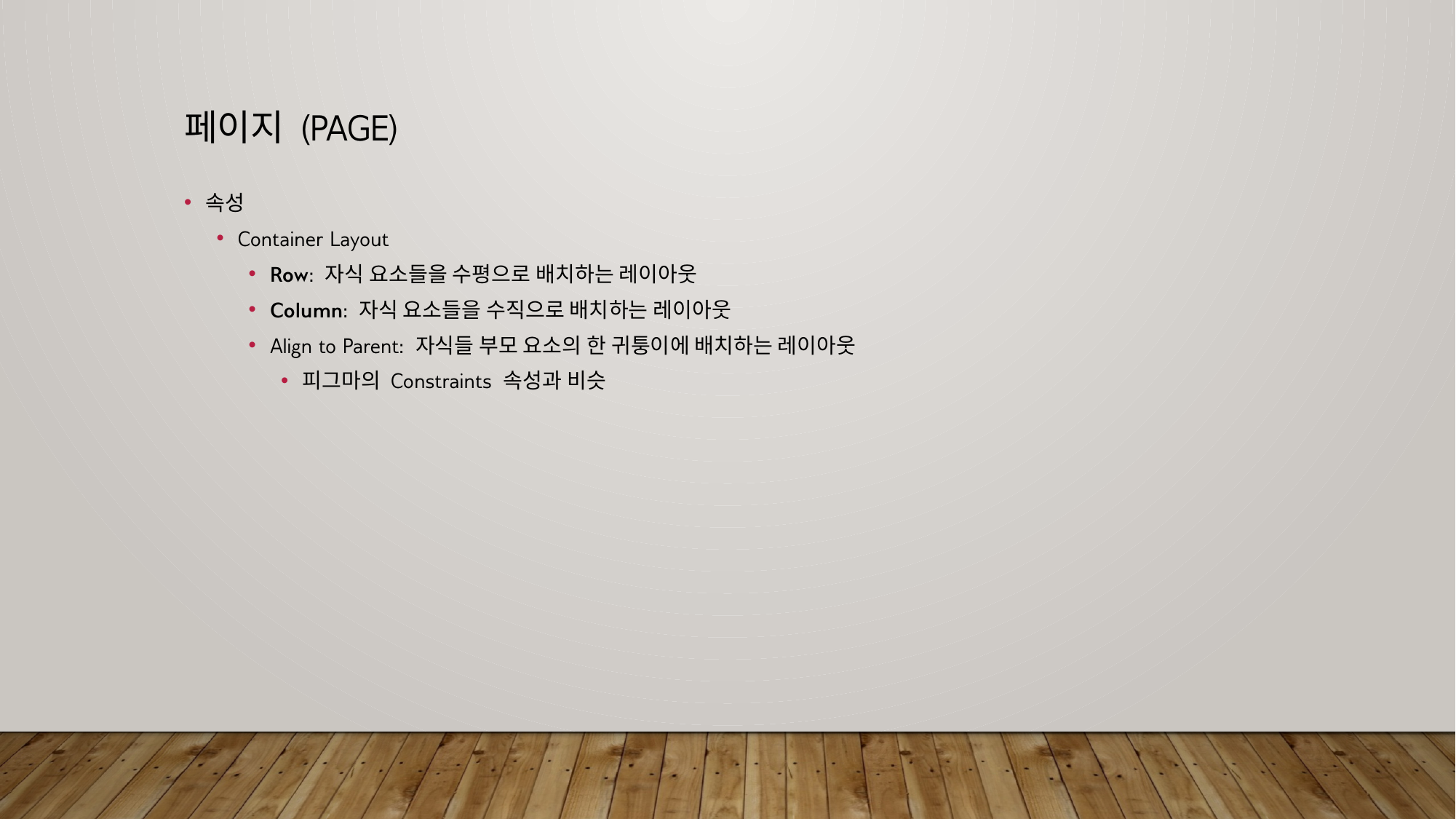

# 페이지 (Page)
속성
Container Layout
Row: 자식 요소들을 수평으로 배치하는 레이아웃
Column: 자식 요소들을 수직으로 배치하는 레이아웃
Align to Parent: 자식들 부모 요소의 한 귀퉁이에 배치하는 레이아웃
피그마의 Constraints 속성과 비슷